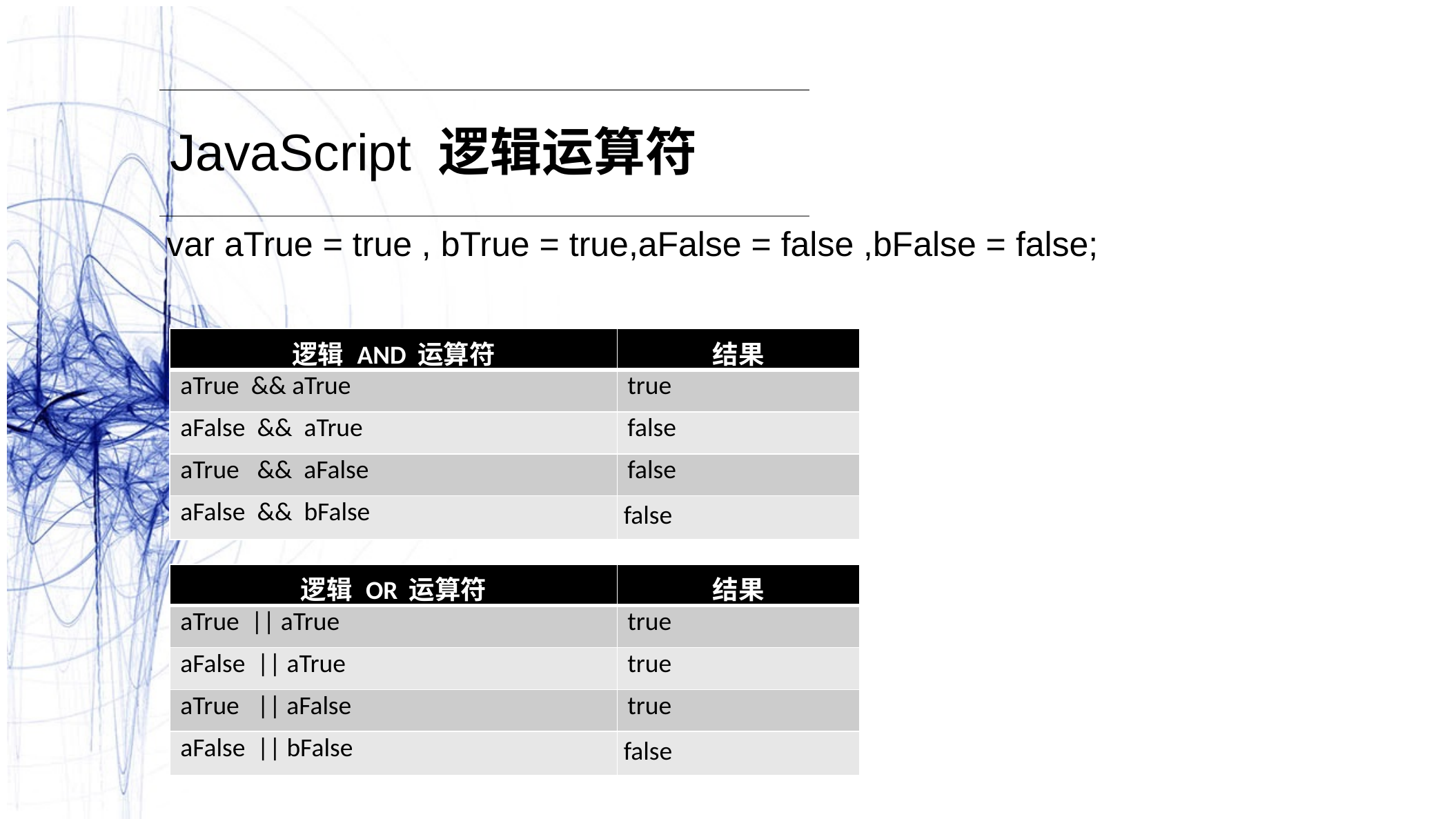

JavaScript 逻辑运算符

var aTrue = true , bTrue = true,aFalse = false ,bFalse = false;

| 逻辑 AND 运算符 | 结果 |
| --- | --- |
| aTrue && aTrue | true |
| aFalse && aTrue | false |
| aTrue && aFalse | false |
| aFalse && bFalse | false |
| 逻辑 OR 运算符 | 结果 |
| --- | --- |
| aTrue || aTrue | true |
| aFalse || aTrue | true |
| aTrue || aFalse | true |
| aFalse || bFalse | false |